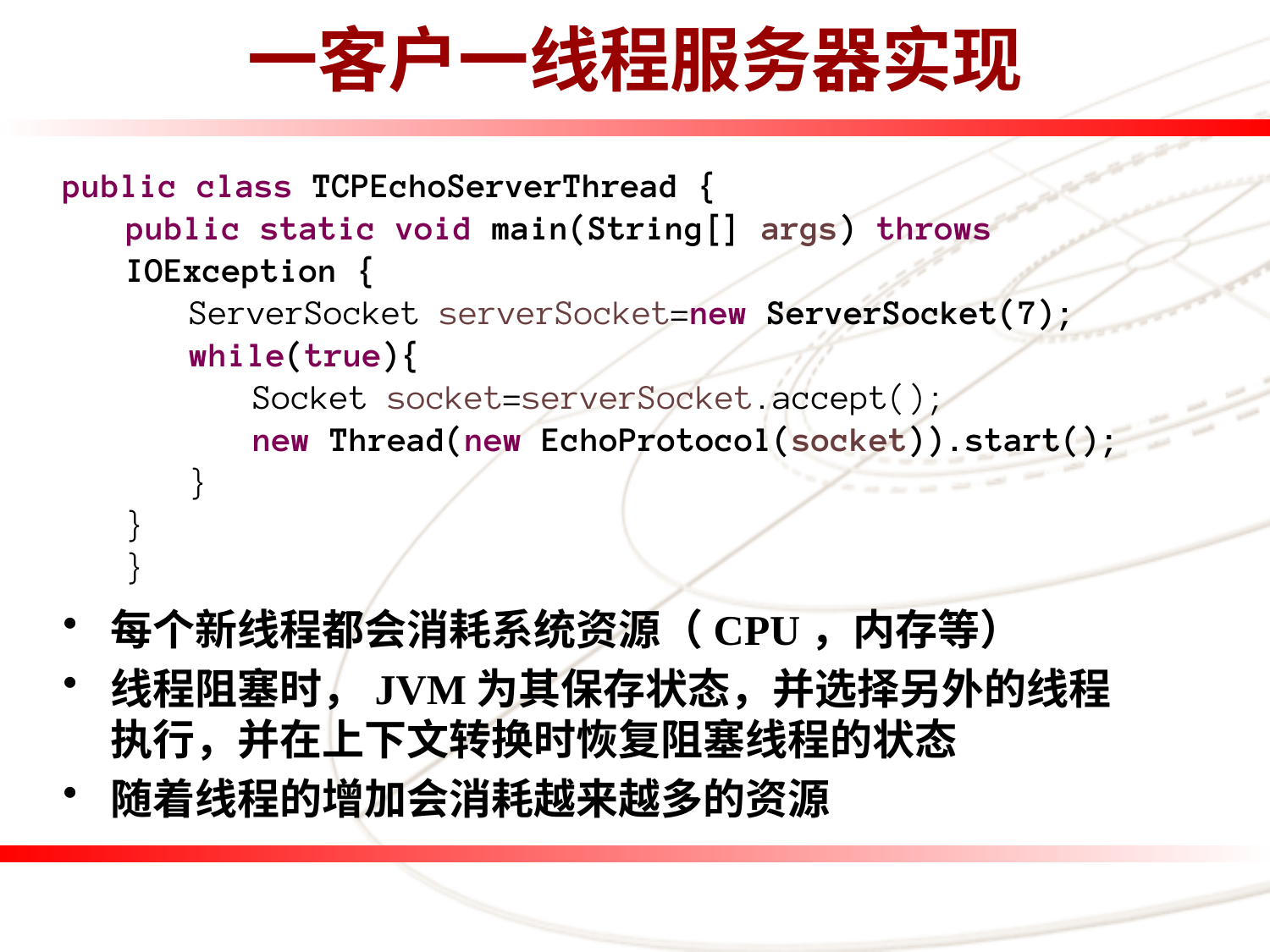

# 一客户一线程服务器实现
public class TCPEchoServerThread {
public static void main(String[] args) throws IOException {
ServerSocket serverSocket=new ServerSocket(7);
while(true){
Socket socket=serverSocket.accept();
new Thread(new EchoProtocol(socket)).start();
}
}
}
每个新线程都会消耗系统资源（CPU，内存等）
线程阻塞时，JVM为其保存状态，并选择另外的线程执行，并在上下文转换时恢复阻塞线程的状态
随着线程的增加会消耗越来越多的资源